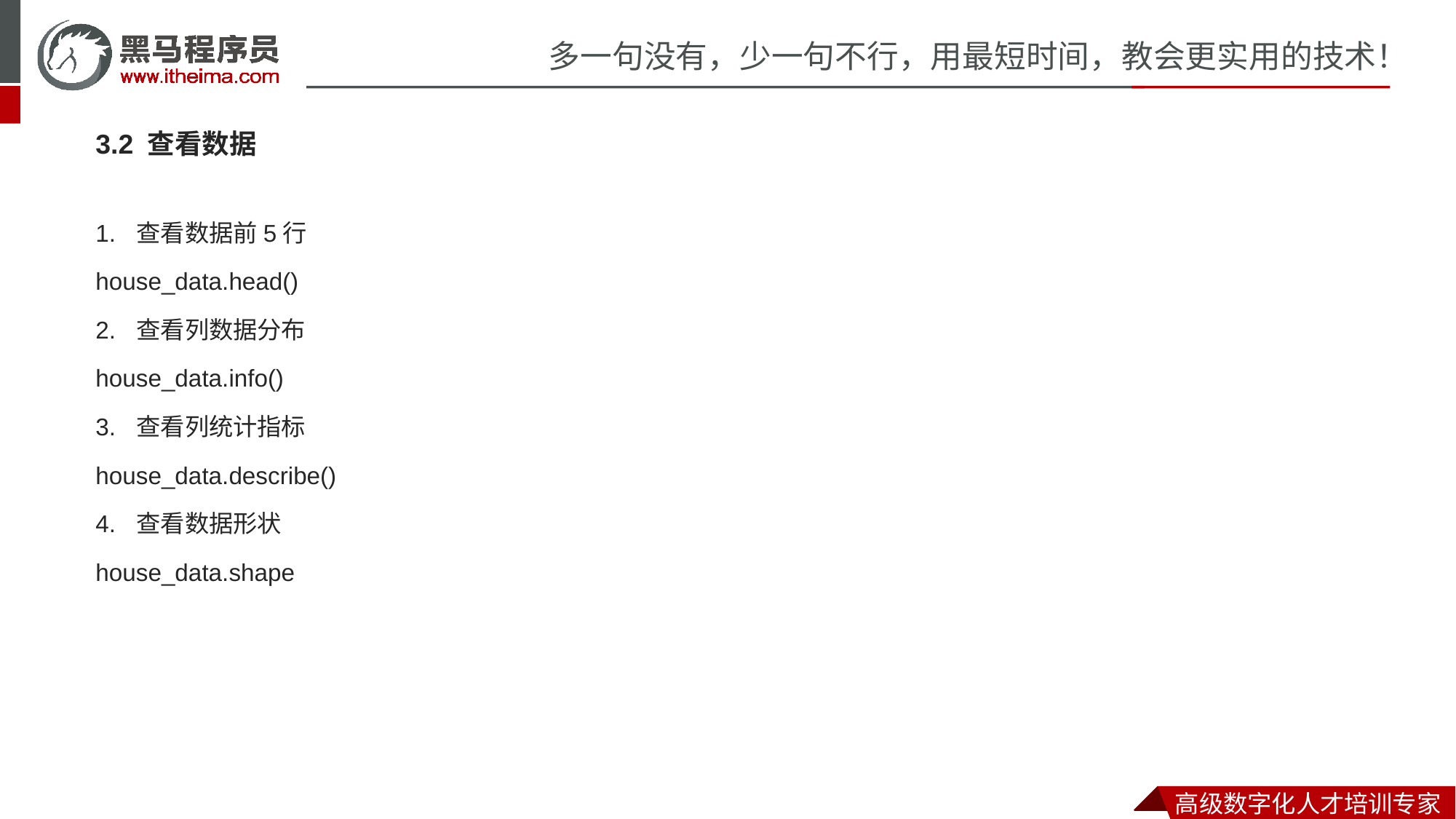

3.2 查看数据
查看数据前5行
house_data.head()
查看列数据分布
house_data.info()
查看列统计指标
house_data.describe()
查看数据形状
house_data.shape